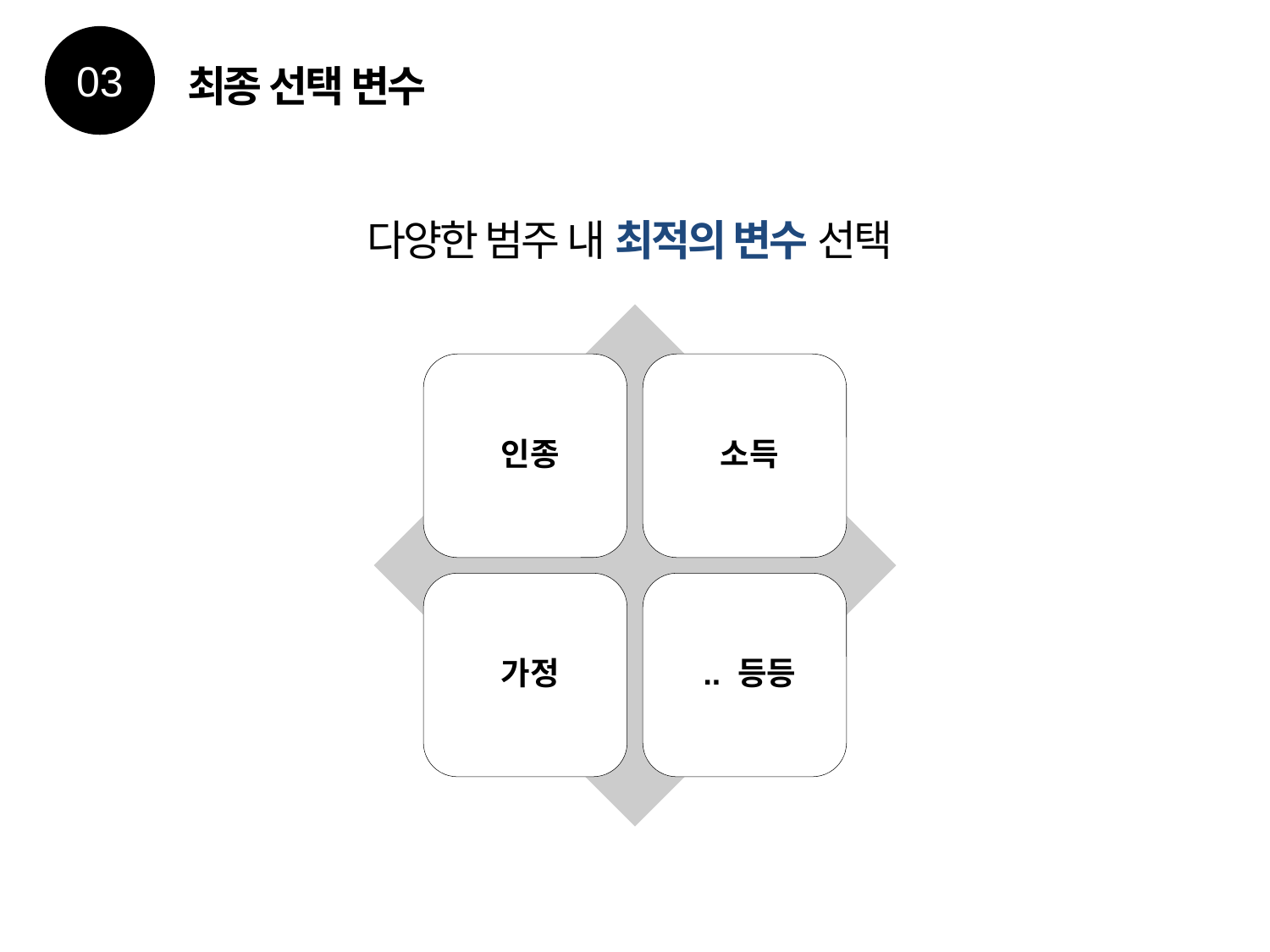

03
최종 선택 변수
03
다양한 범주 내 최적의 변수 선택
인종
소득
가정
.. 등등